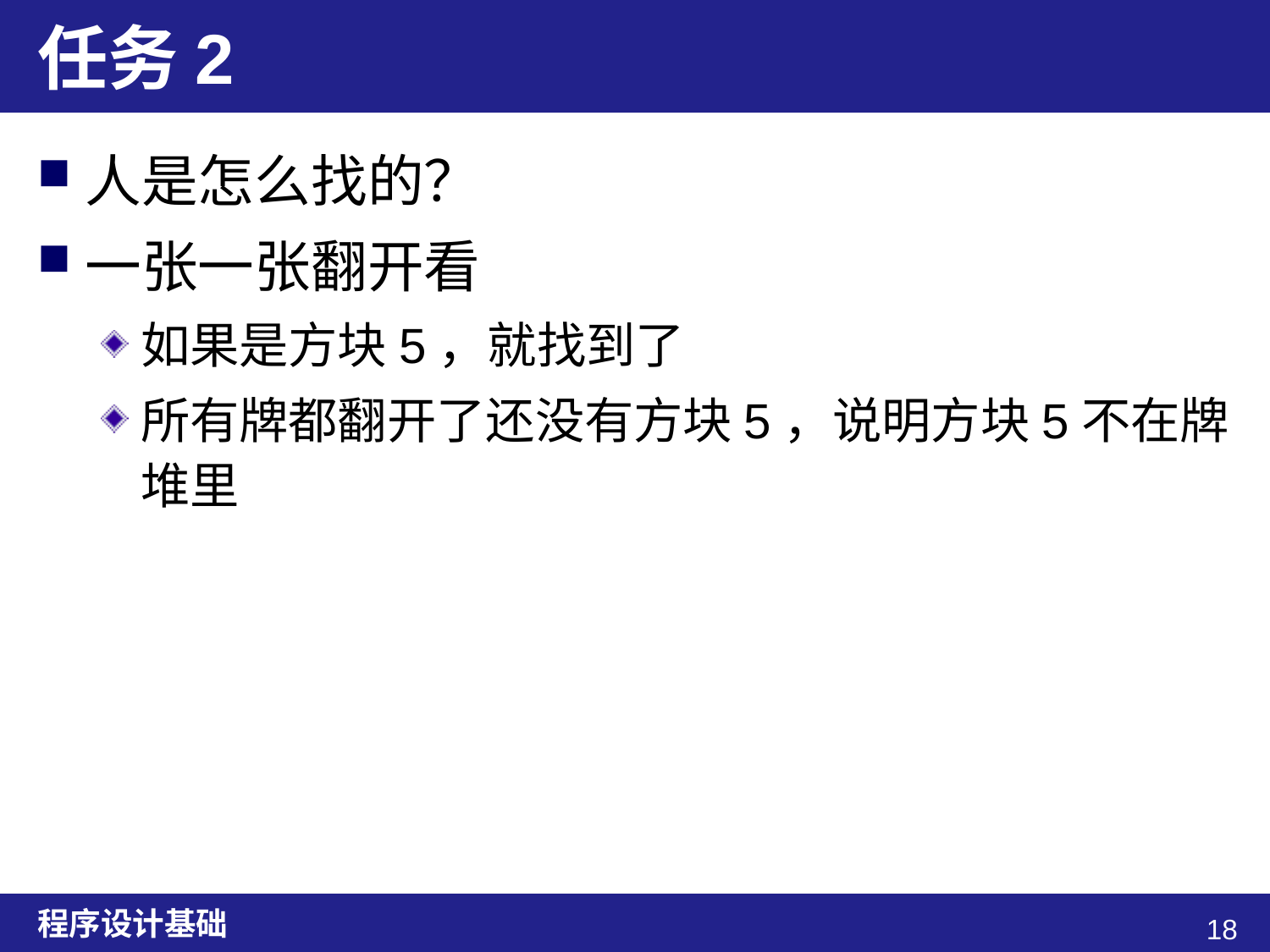

# 任务2
人是怎么找的？
一张一张翻开看
如果是方块5，就找到了
所有牌都翻开了还没有方块5，说明方块5不在牌堆里